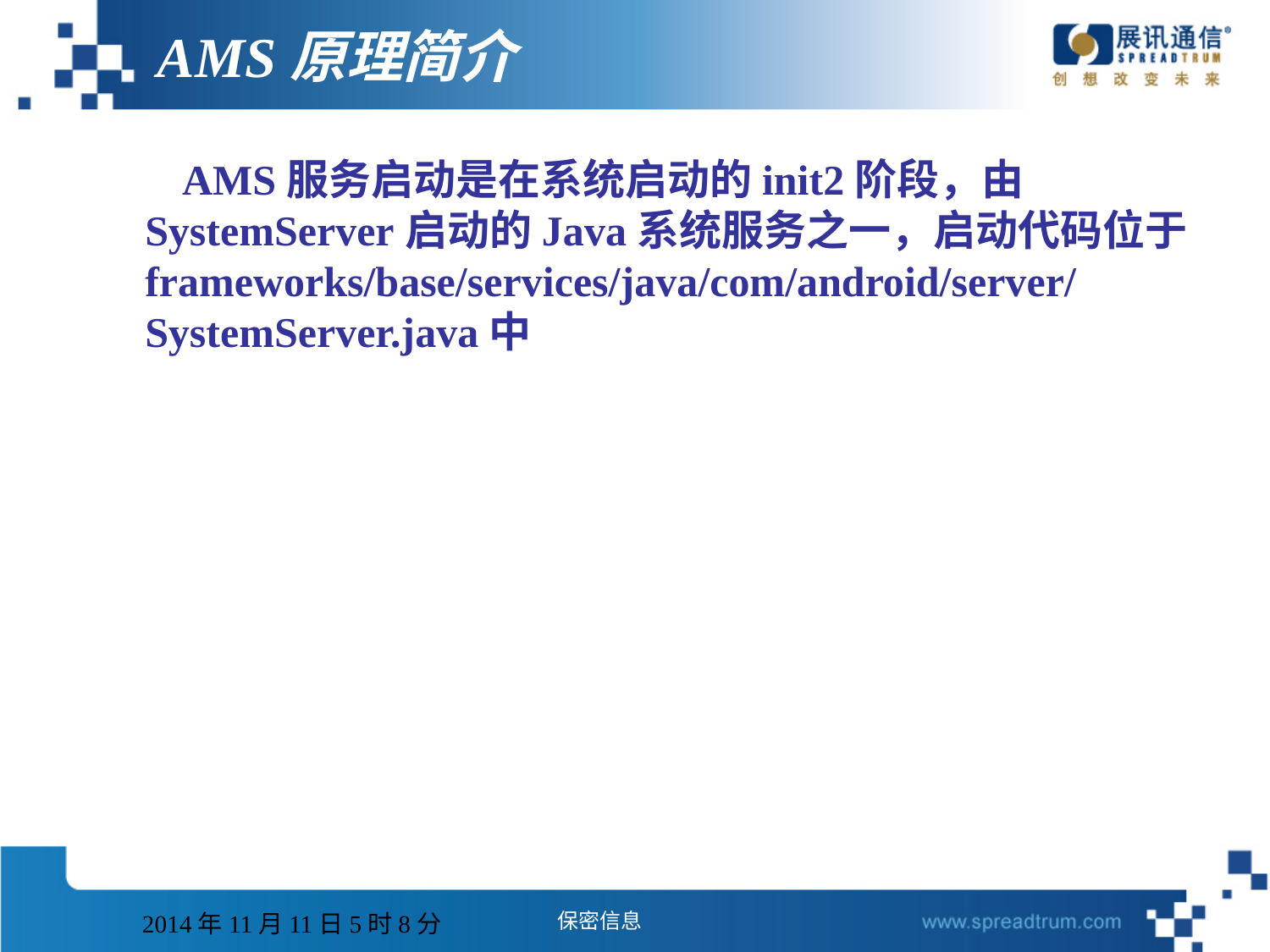

# AMS原理简介
        AMS服务启动是在系统启动的init2阶段，由SystemServer启动的Java系统服务之一，启动代码位于frameworks/base/services/java/com/android/server/SystemServer.java中

2014年11月11日5时8分